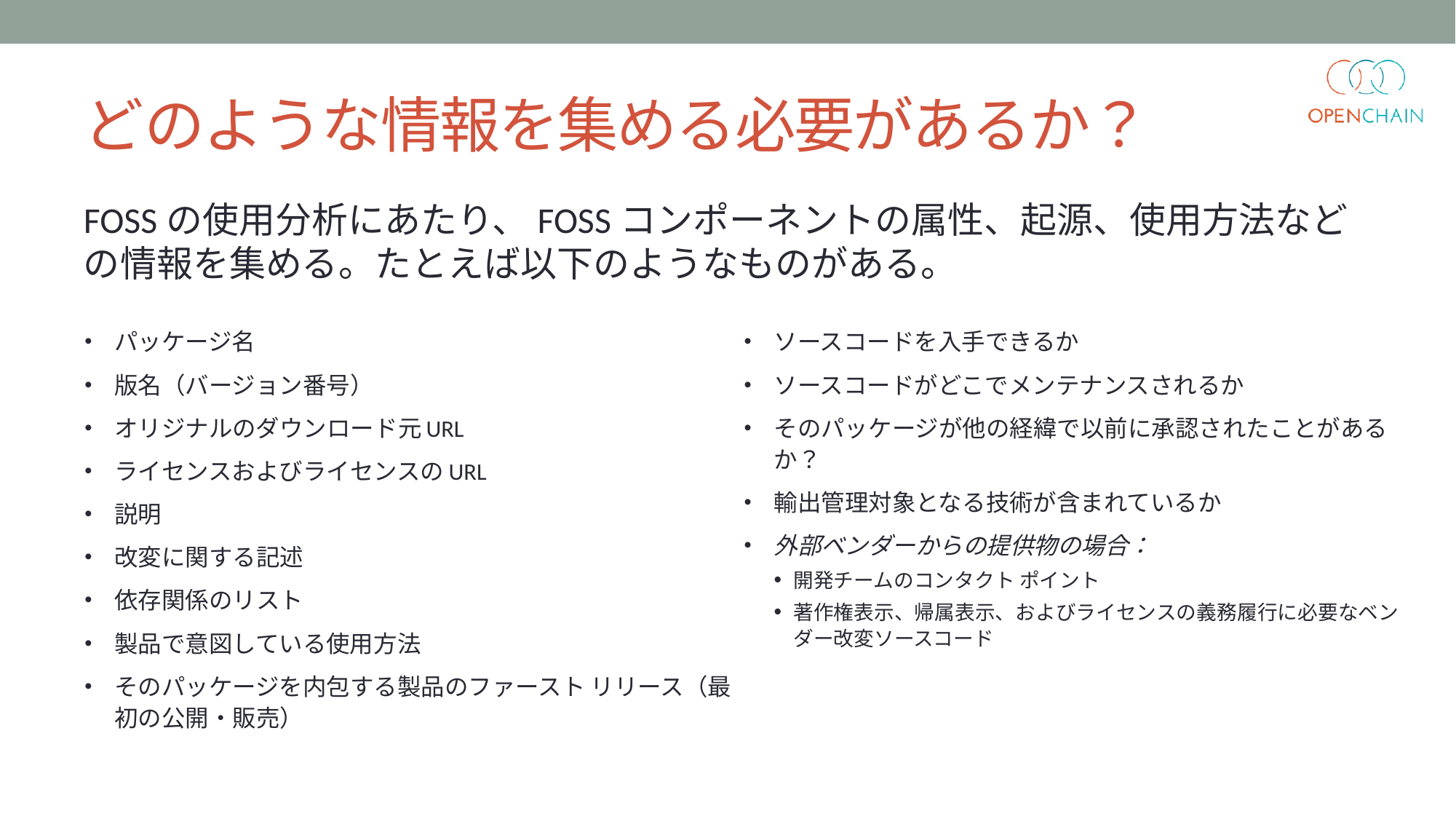

# どのような情報を集める必要があるか？
FOSSの使用分析にあたり、FOSSコンポーネントの属性、起源、使用方法などの情報を集める。たとえば以下のようなものがある。
パッケージ名
版名（バージョン番号）
オリジナルのダウンロード元URL
ライセンスおよびライセンスのURL
説明
改変に関する記述
依存関係のリスト
製品で意図している使用方法
そのパッケージを内包する製品のファースト リリース（最初の公開・販売）
ソースコードを入手できるか
ソースコードがどこでメンテナンスされるか
そのパッケージが他の経緯で以前に承認されたことがあるか？
輸出管理対象となる技術が含まれているか
外部ベンダーからの提供物の場合：
開発チームのコンタクト ポイント
著作権表示、帰属表示、およびライセンスの義務履行に必要なベンダー改変ソースコード